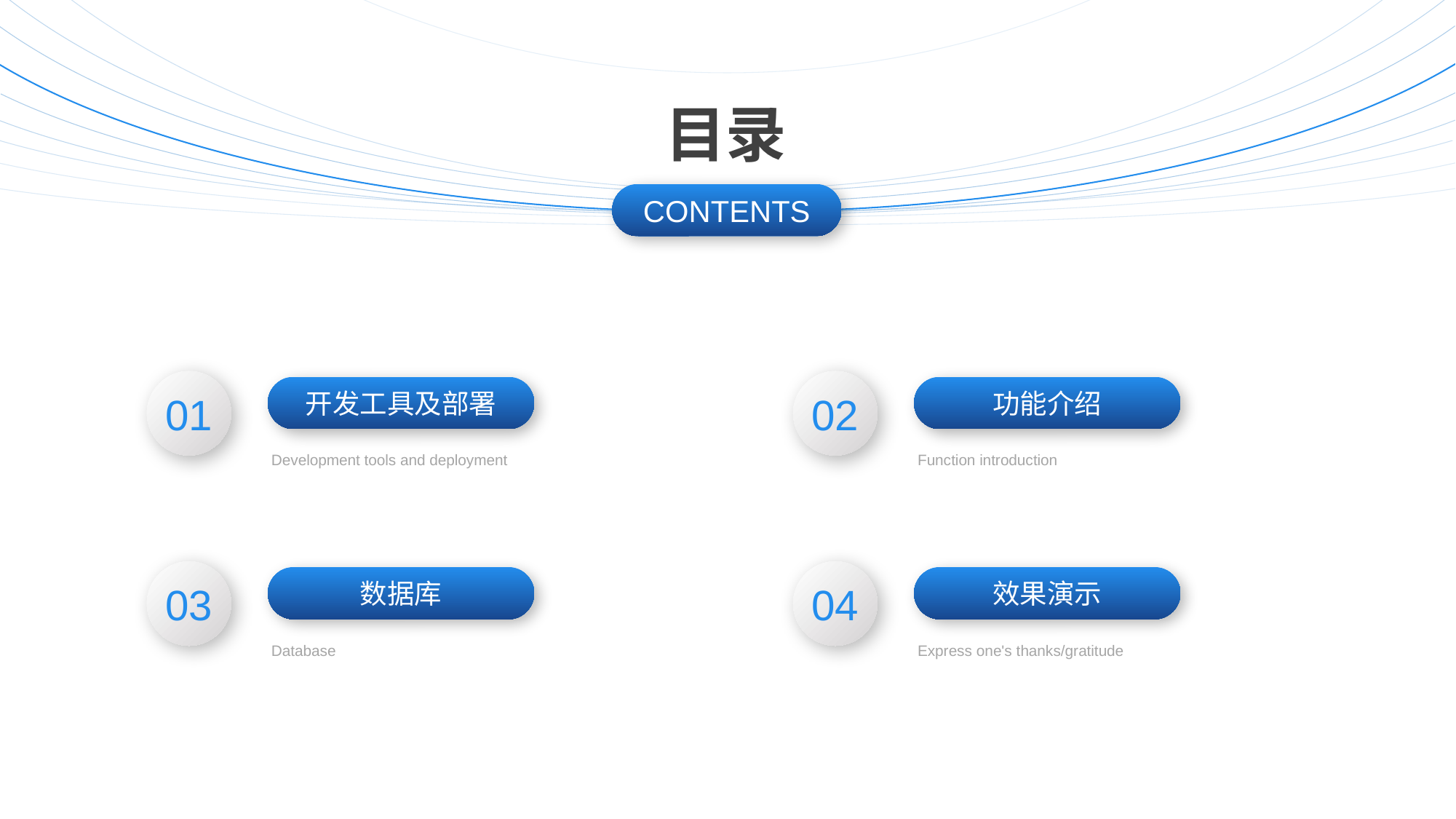

目录
CONTENTS
01
02
开发工具及部署
功能介绍
Development tools and deployment
Function introduction
03
04
数据库
效果演示
Database
Express one's thanks/gratitude